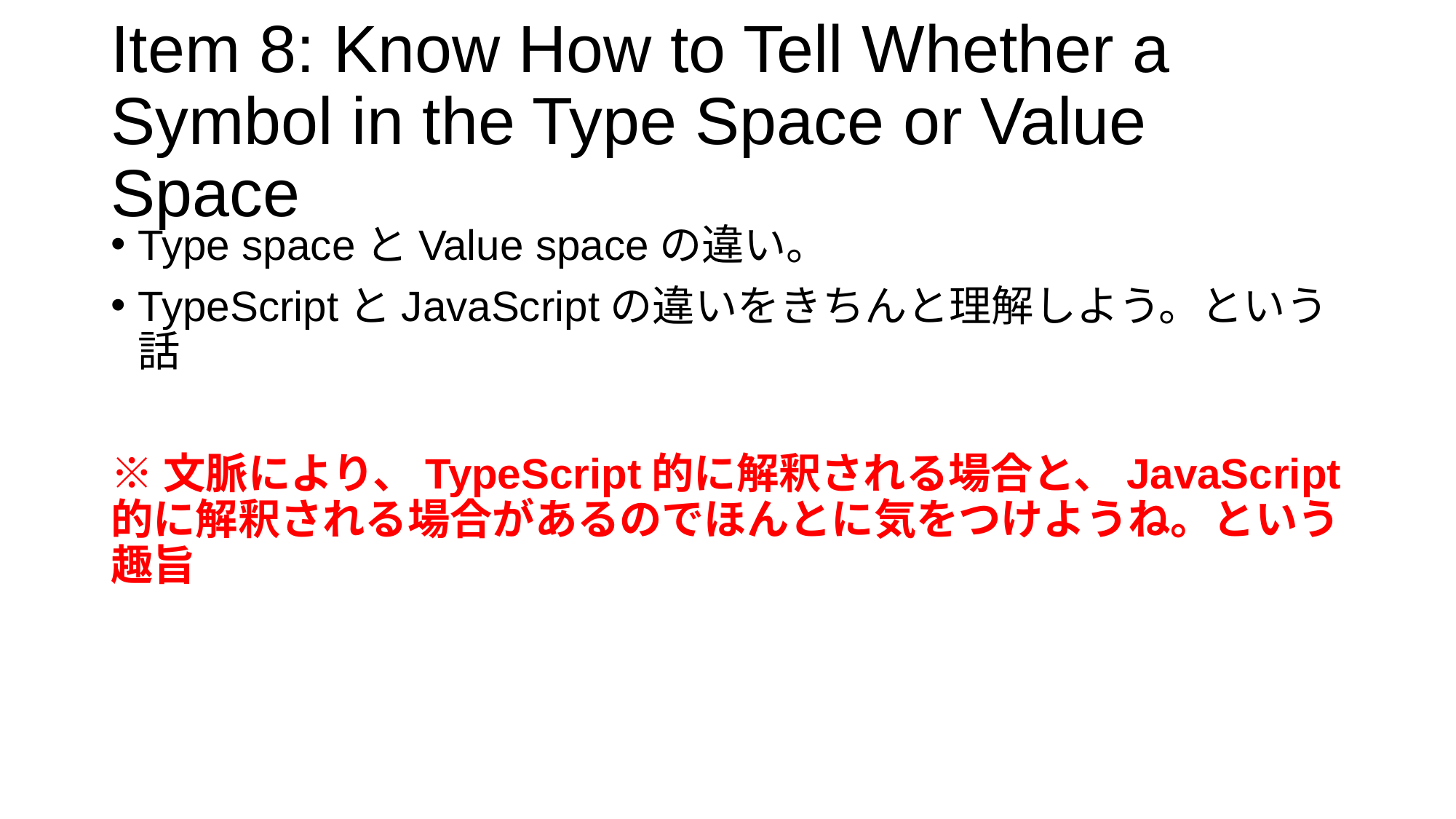

# Item 8: Know How to Tell Whether a Symbol in the Type Space or Value Space
Type spaceとValue spaceの違い。
TypeScriptとJavaScriptの違いをきちんと理解しよう。という話

※文脈により、TypeScript的に解釈される場合と、JavaScript的に解釈される場合があるのでほんとに気をつけようね。という趣旨